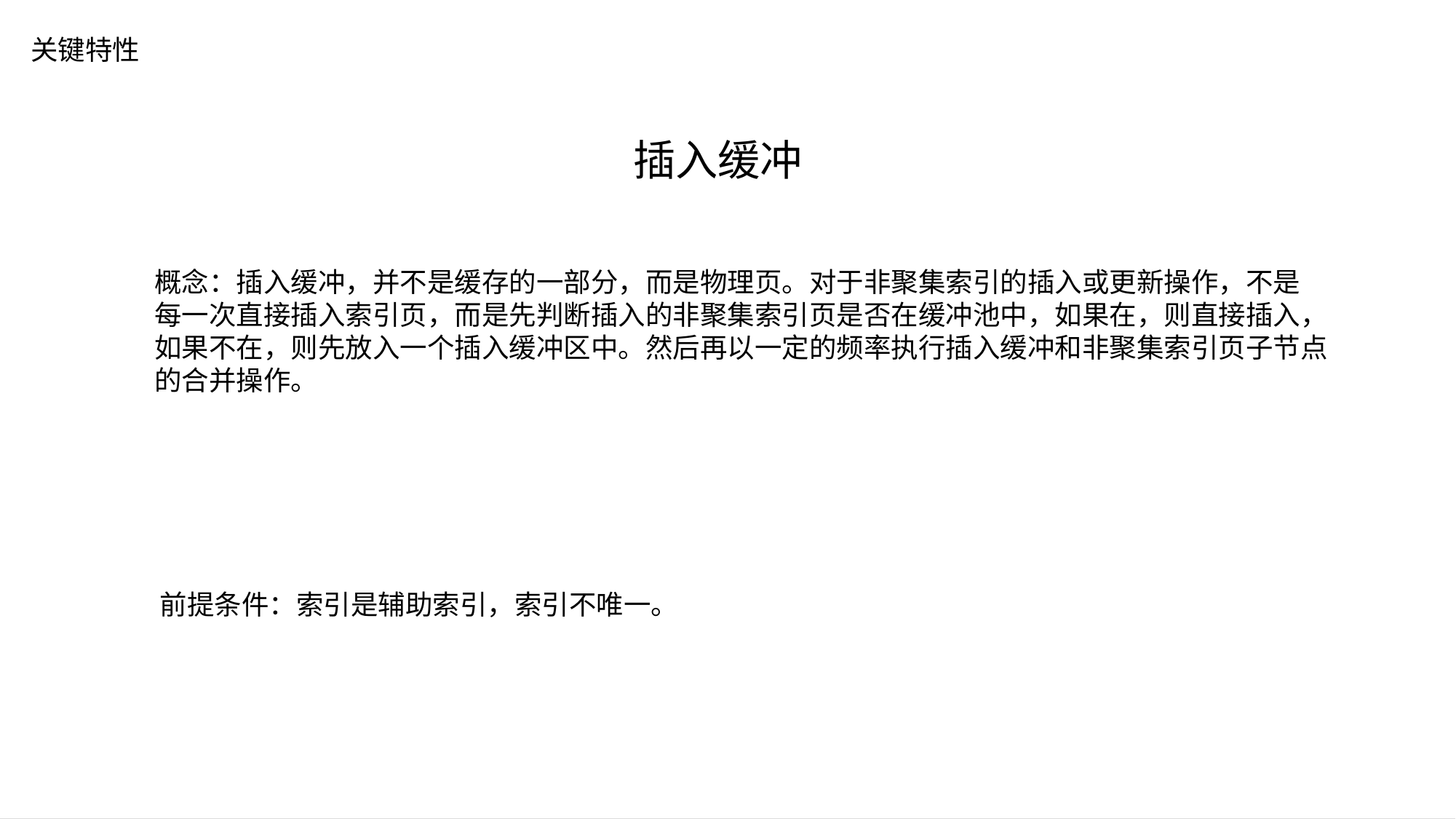

关键特性
插入缓冲
概念：插入缓冲，并不是缓存的一部分，而是物理页。对于非聚集索引的插入或更新操作，不是
每一次直接插入索引页，而是先判断插入的非聚集索引页是否在缓冲池中，如果在，则直接插入，
如果不在，则先放入一个插入缓冲区中。然后再以一定的频率执行插入缓冲和非聚集索引页子节点
的合并操作。
# 空白演示
在此输入您的封面副标题
	前提条件：索引是辅助索引，索引不唯一。